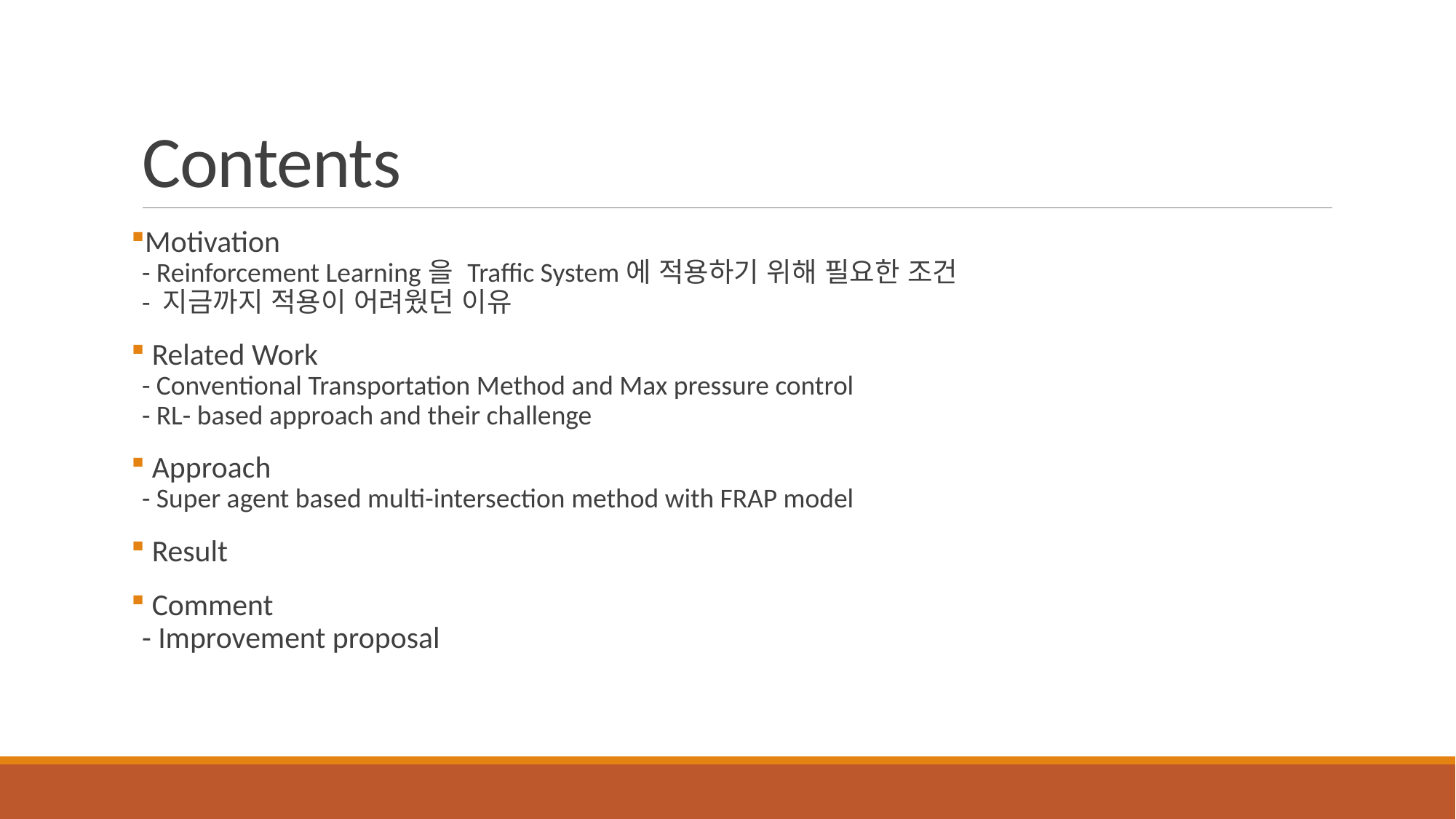

# Contents
Motivation
- Reinforcement Learning을 Traffic System에 적용하기 위해 필요한 조건
- 지금까지 적용이 어려웠던 이유
 Related Work
- Conventional Transportation Method and Max pressure control
- RL- based approach and their challenge
 Approach
- Super agent based multi-intersection method with FRAP model
 Result
 Comment
- Improvement proposal